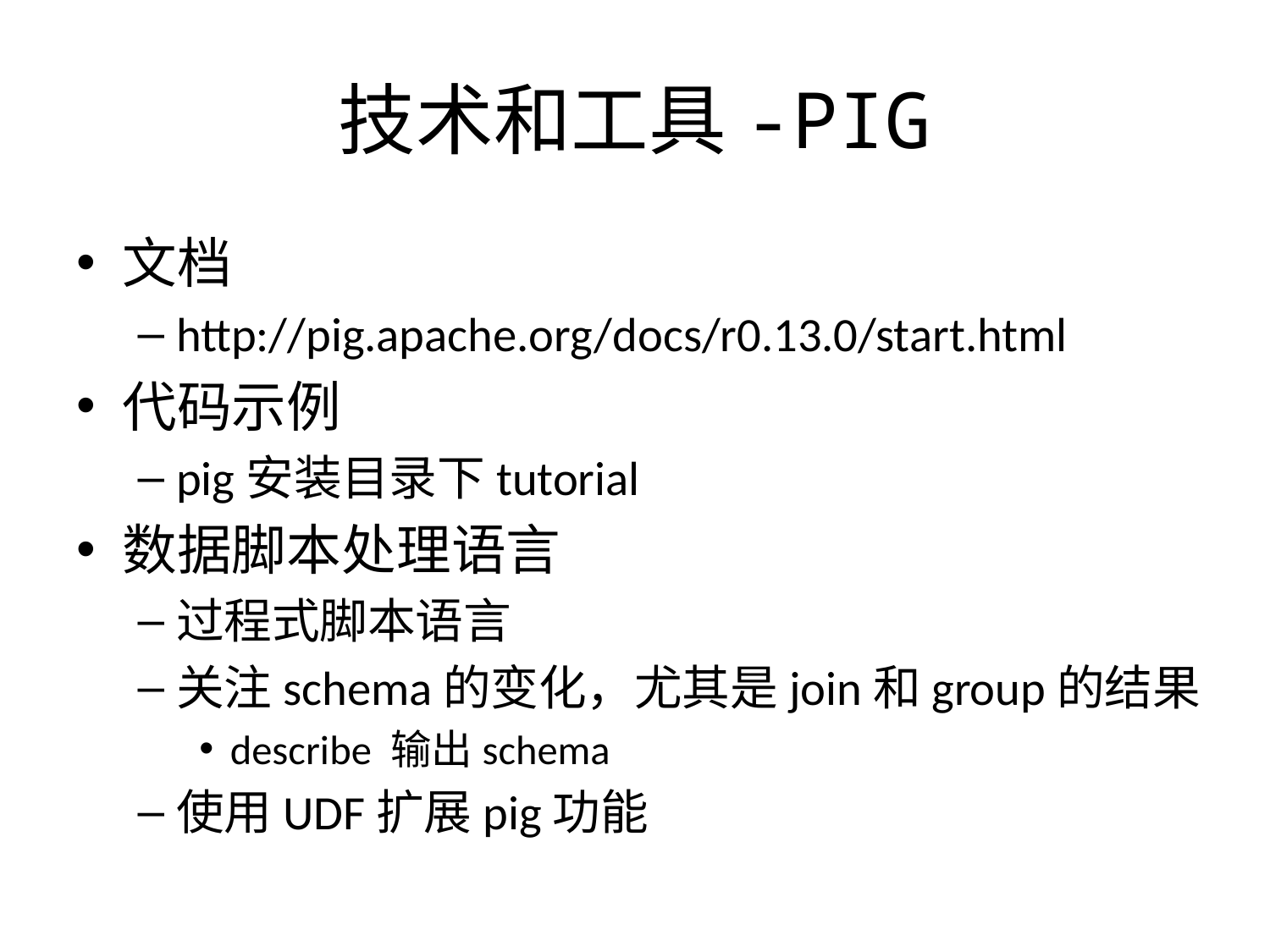

# 技术和工具-PIG
文档
http://pig.apache.org/docs/r0.13.0/start.html
代码示例
pig安装目录下tutorial
数据脚本处理语言
过程式脚本语言
关注schema的变化，尤其是join和group的结果
describe 输出schema
使用UDF扩展pig功能